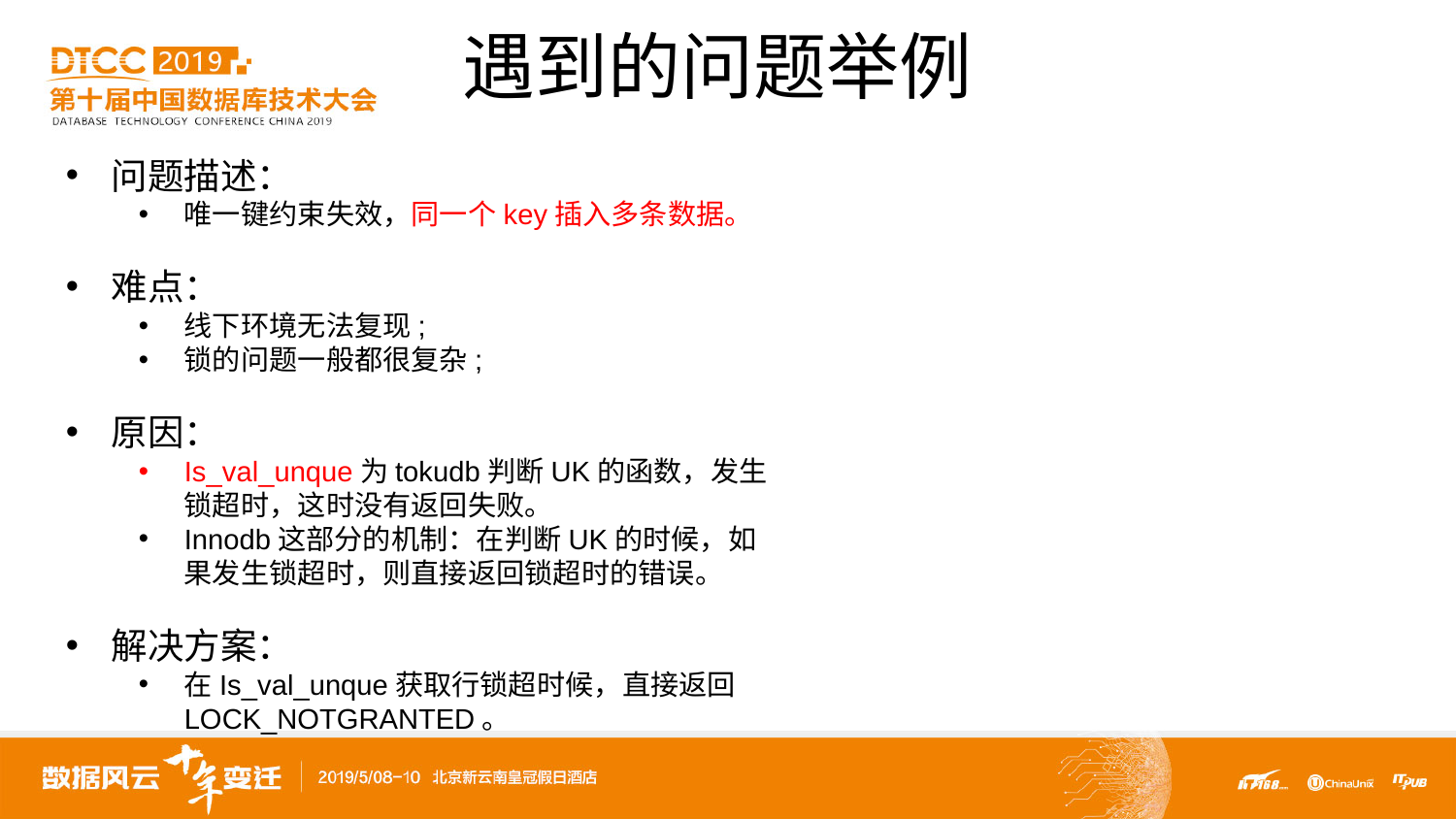

# 遇到的问题举例
问题描述：
唯一键约束失效，同一个key插入多条数据。

难点：
线下环境无法复现;
锁的问题一般都很复杂;

原因：
Is_val_unque为tokudb判断UK的函数，发生锁超时，这时没有返回失败。
Innodb这部分的机制：在判断UK的时候，如果发生锁超时，则直接返回锁超时的错误。

解决方案：
在Is_val_unque获取行锁超时候，直接返回LOCK_NOTGRANTED。